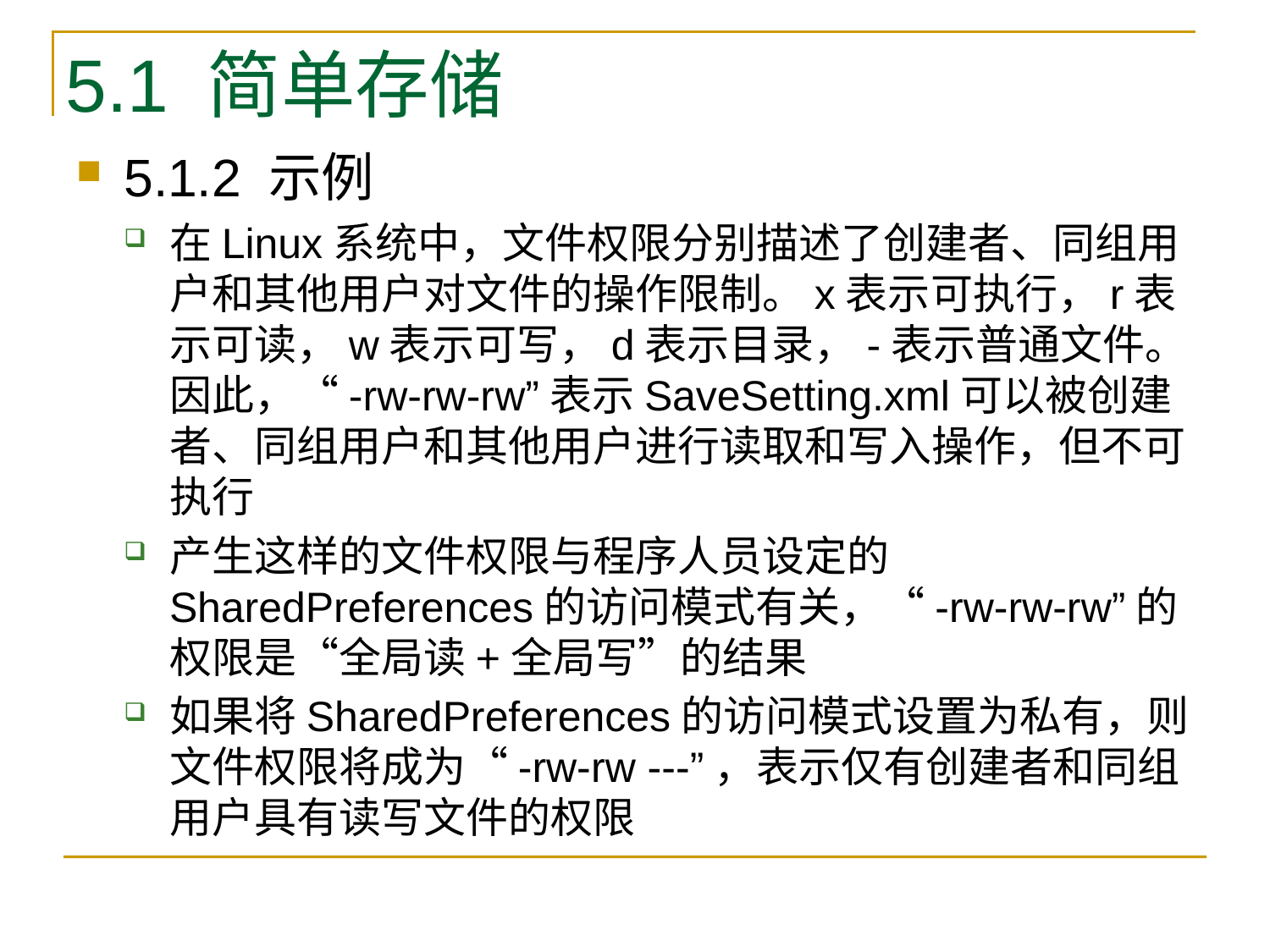

# 5.1 简单存储
5.1.2 示例
在Linux系统中，文件权限分别描述了创建者、同组用户和其他用户对文件的操作限制。x表示可执行，r表示可读，w表示可写，d表示目录，-表示普通文件。因此，“-rw-rw-rw”表示SaveSetting.xml可以被创建者、同组用户和其他用户进行读取和写入操作，但不可执行
产生这样的文件权限与程序人员设定的SharedPreferences的访问模式有关，“-rw-rw-rw”的权限是“全局读+全局写”的结果
如果将SharedPreferences的访问模式设置为私有，则文件权限将成为“-rw-rw ---”，表示仅有创建者和同组用户具有读写文件的权限